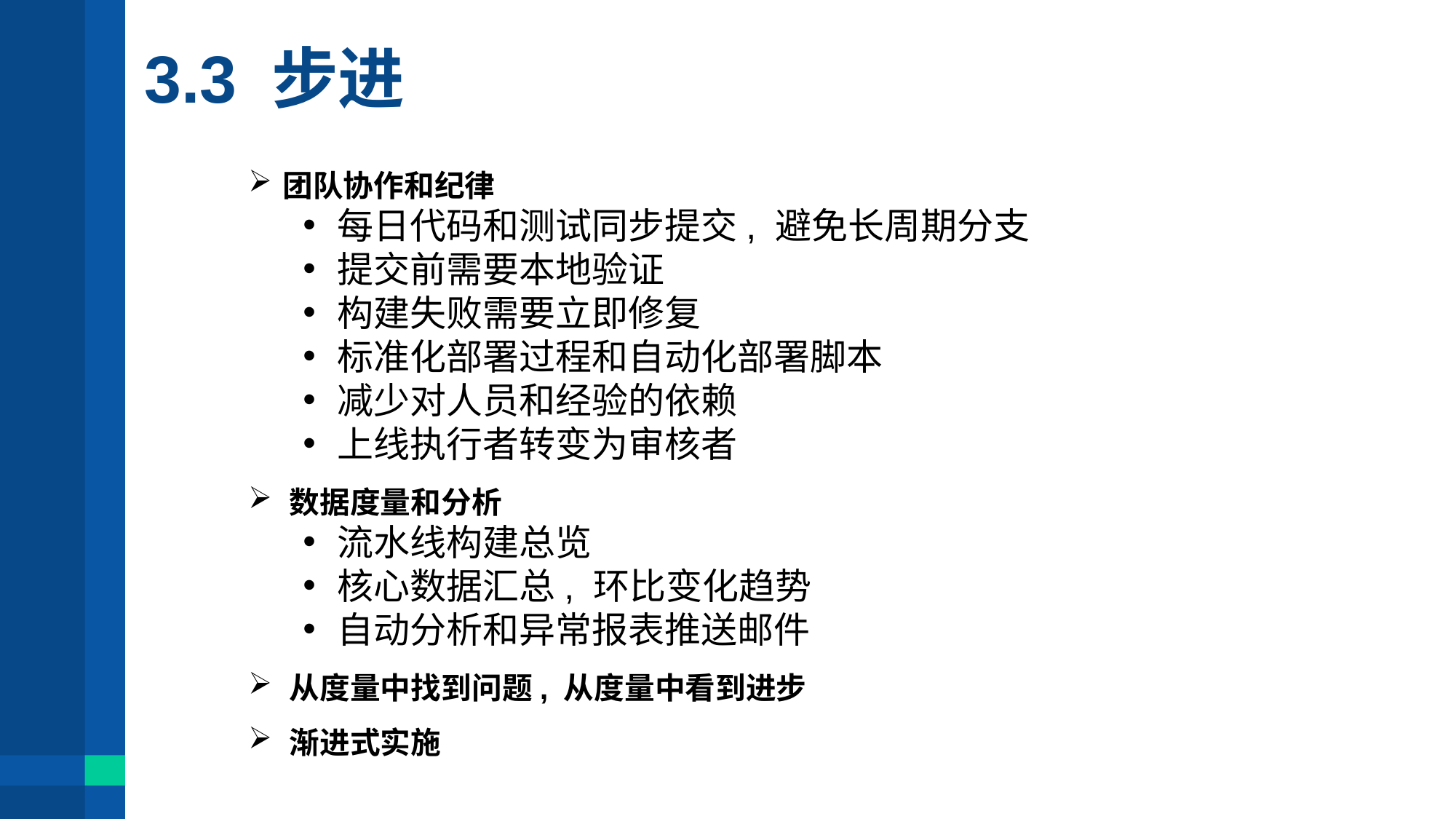

# 3.3 步进
团队协作和纪律
每日代码和测试同步提交, 避免长周期分支
提交前需要本地验证
构建失败需要立即修复
标准化部署过程和自动化部署脚本
减少对人员和经验的依赖
上线执行者转变为审核者
数据度量和分析
流水线构建总览
核心数据汇总, 环比变化趋势
自动分析和异常报表推送邮件
从度量中找到问题, 从度量中看到进步
渐进式实施